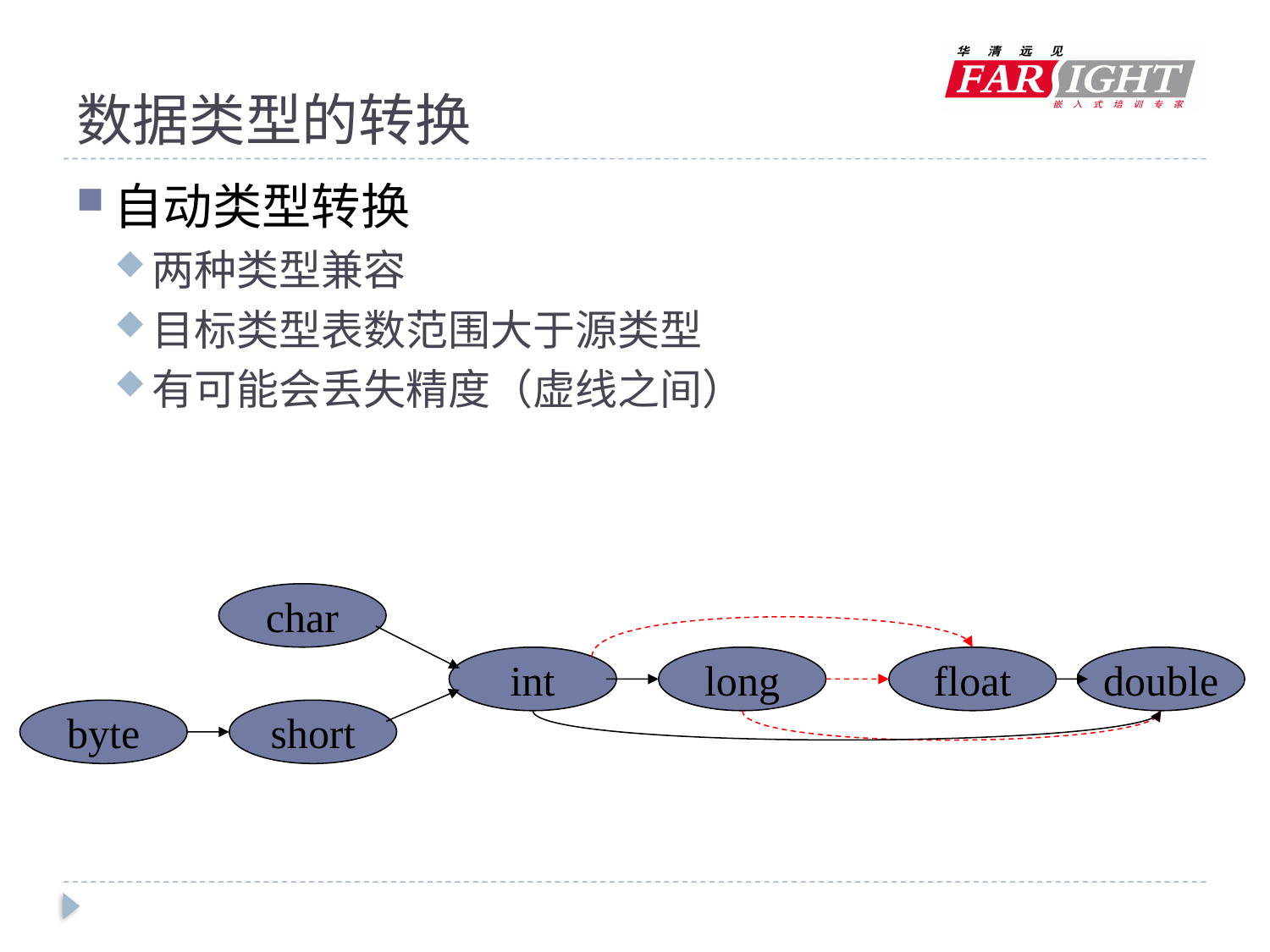

# 数据类型的转换
自动类型转换
两种类型兼容
目标类型表数范围大于源类型
有可能会丢失精度（虚线之间）

char

int
long
float
double

byte
short